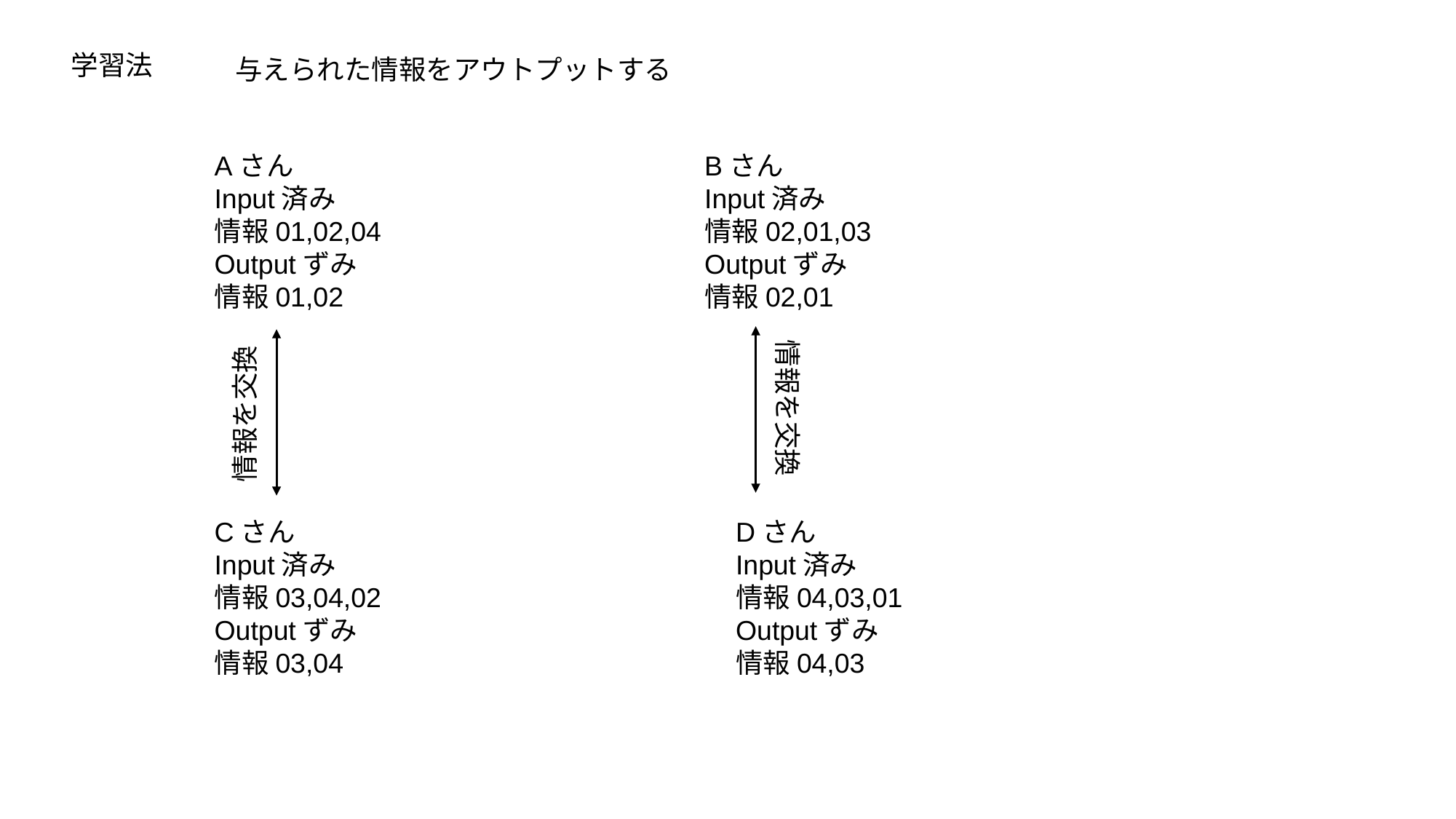

学習法
与えられた情報をアウトプットする
Aさん
Input済み
情報01,02,04
Outputずみ
情報01,02
Bさん
Input済み
情報02,01,03
Outputずみ
情報02,01
情報を交換
情報を交換
Cさん
Input済み
情報03,04,02
Outputずみ
情報03,04
Dさん
Input済み
情報04,03,01
Outputずみ
情報04,03